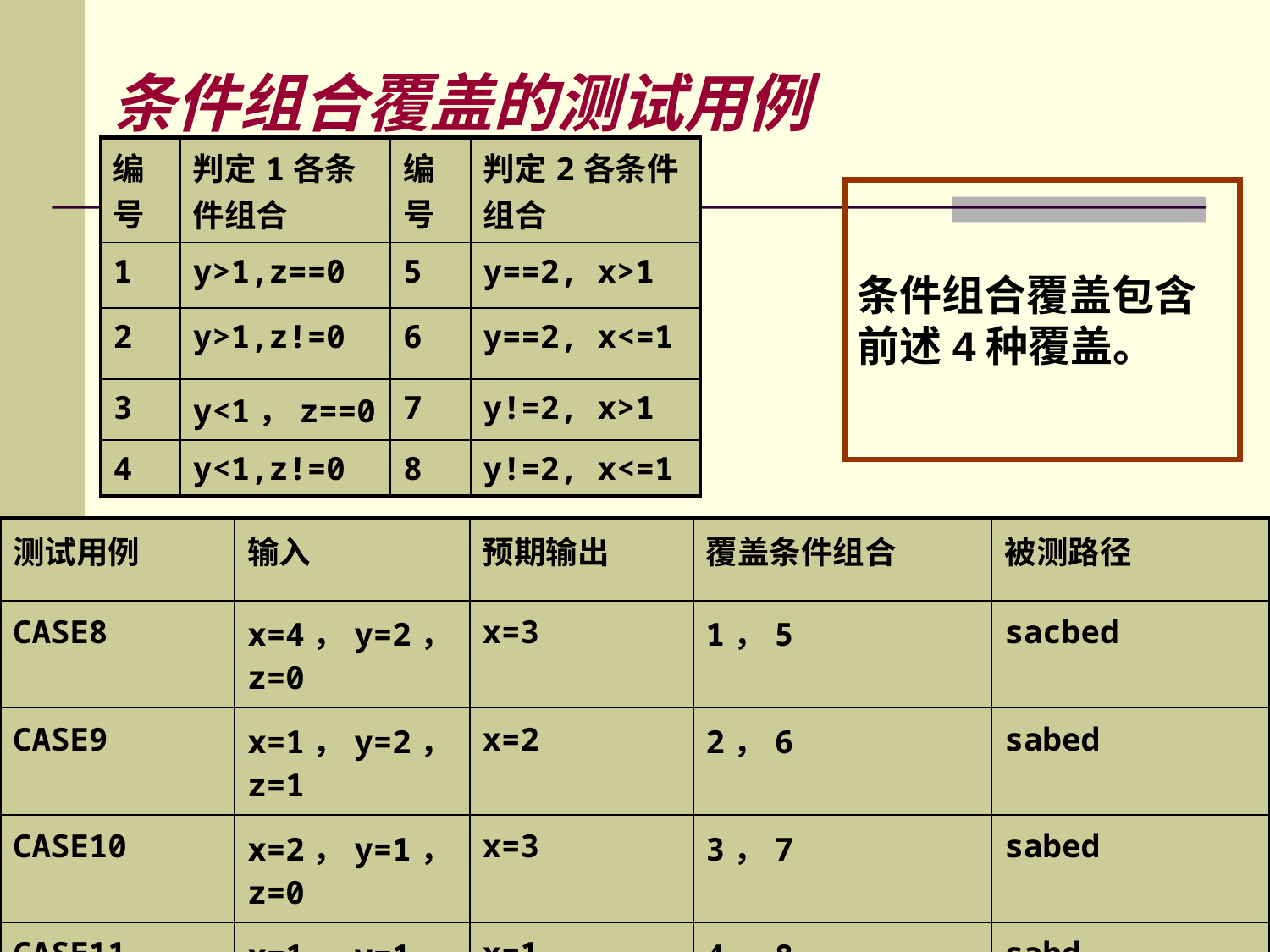

条件组合覆盖的测试用例
| 编号 | 判定1各条件组合 | 编号 | 判定2各条件组合 |
| --- | --- | --- | --- |
| 1 | y>1,z==0 | 5 | y==2, x>1 |
| 2 | y>1,z!=0 | 6 | y==2, x<=1 |
| 3 | y<1，z==0 | 7 | y!=2, x>1 |
| 4 | y<1,z!=0 | 8 | y!=2, x<=1 |
条件组合覆盖包含前述4种覆盖。
| 测试用例 | 输入 | 预期输出 | 覆盖条件组合 | 被测路径 |
| --- | --- | --- | --- | --- |
| CASE8 | x=4，y=2，z=0 | x=3 | 1，5 | sacbed |
| CASE9 | x=1，y=2，z=1 | x=2 | 2，6 | sabed |
| CASE10 | x=2，y=1，z=0 | x=3 | 3，7 | sabed |
| CASE11 | x=1，y=1，z=1 | x=1 | 4，8 | sabd |